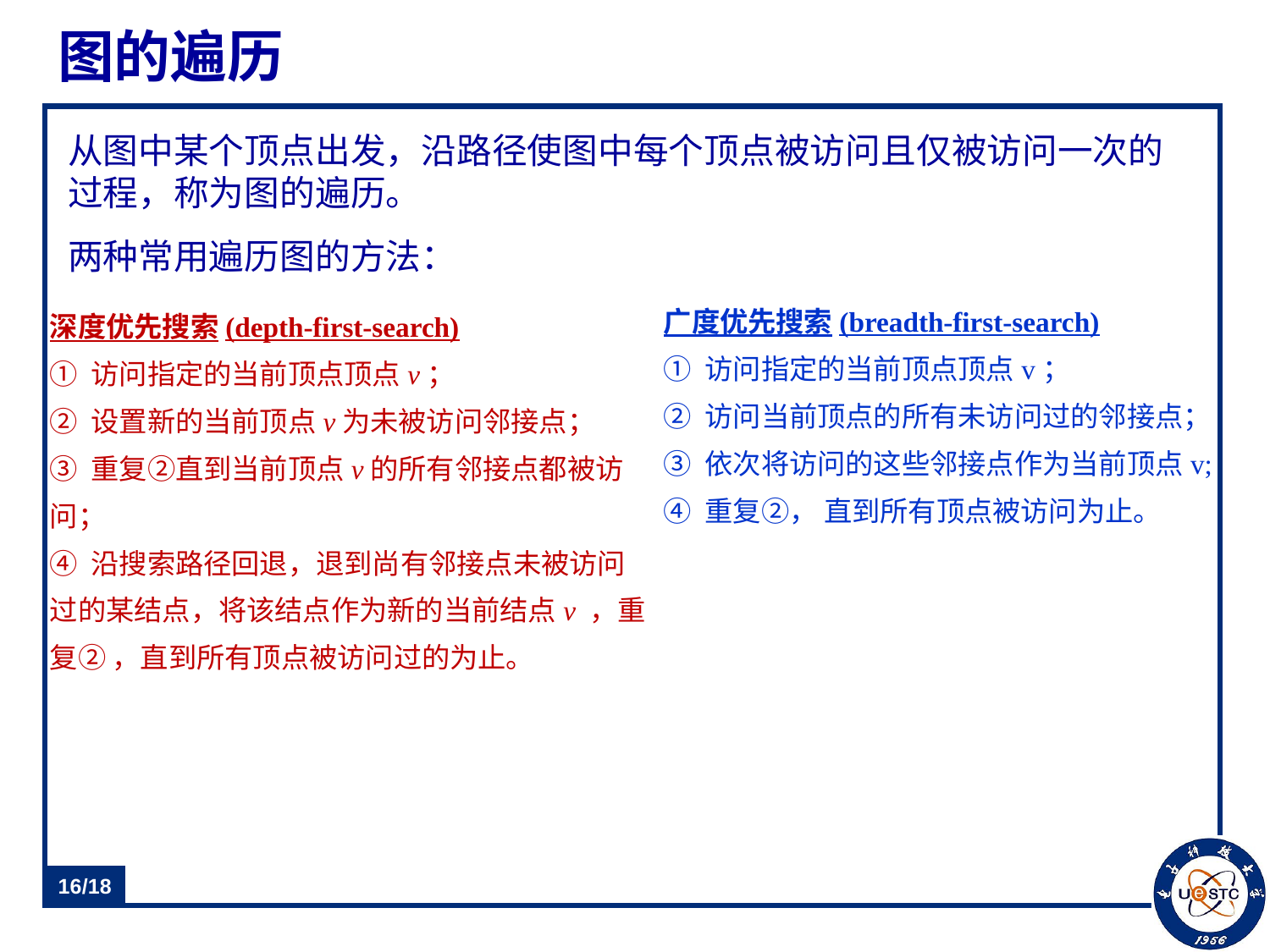

# 图的遍历
从图中某个顶点出发，沿路径使图中每个顶点被访问且仅被访问一次的过程，称为图的遍历。
两种常用遍历图的方法：
深度优先搜索(depth-first-search)
① 访问指定的当前顶点顶点v；
② 设置新的当前顶点v为未被访问邻接点；
③ 重复②直到当前顶点v的所有邻接点都被访问；
④ 沿搜索路径回退，退到尚有邻接点未被访问过的某结点，将该结点作为新的当前结点v ，重复② ，直到所有顶点被访问过的为止。
广度优先搜索(breadth-first-search)
① 访问指定的当前顶点顶点v；
② 访问当前顶点的所有未访问过的邻接点；
③ 依次将访问的这些邻接点作为当前顶点v;
④ 重复②， 直到所有顶点被访问为止。
16/18